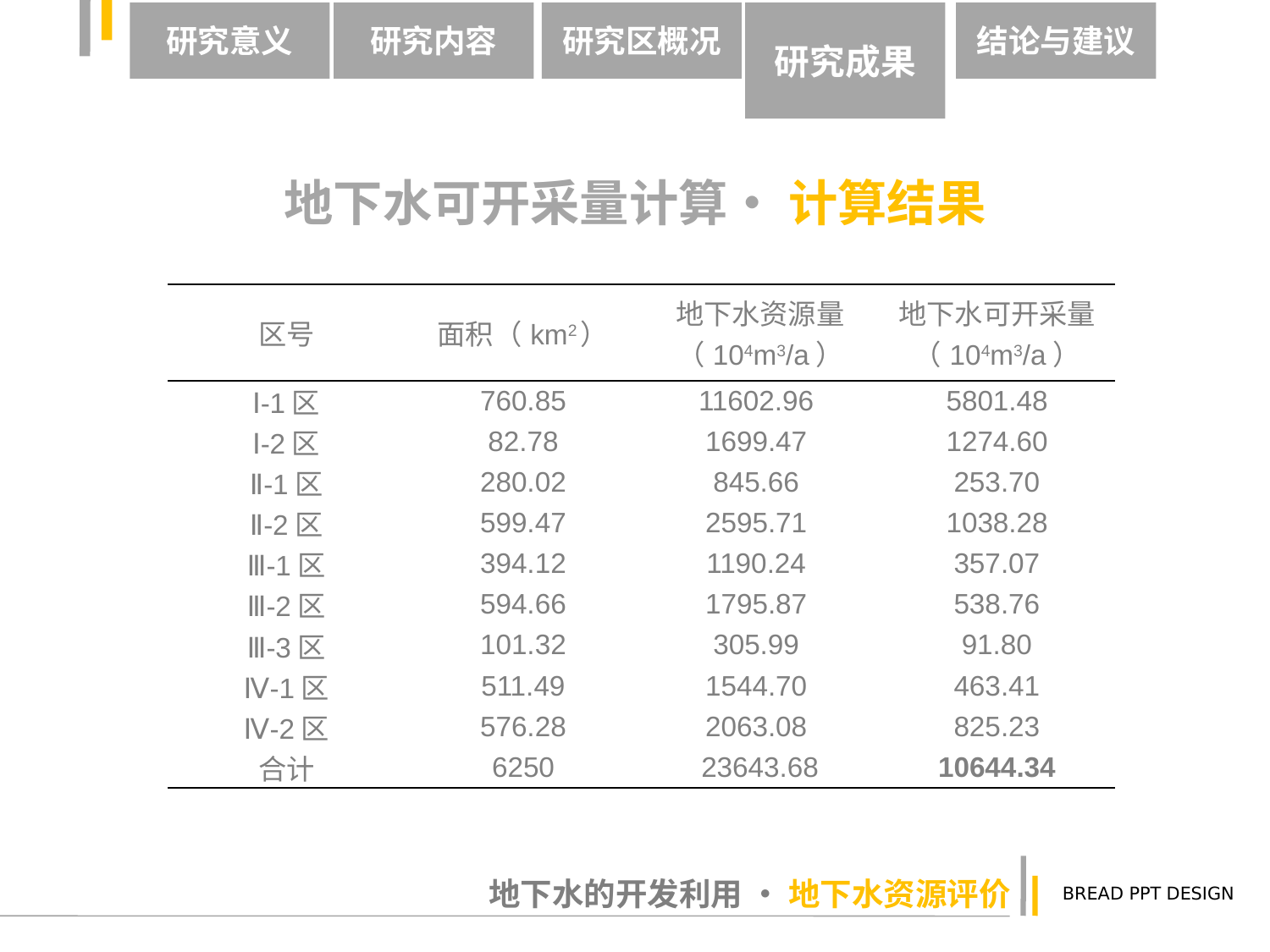

研究意义
研究内容
研究区概况
研究成果
结论与建议
# 地下水可开采量计算• 计算结果
| 区号 | 面积（km2） | 地下水资源量（104m3/a） | 地下水可开采量（104m3/a） |
| --- | --- | --- | --- |
| Ⅰ-1区 | 760.85 | 11602.96 | 5801.48 |
| Ⅰ-2区 | 82.78 | 1699.47 | 1274.60 |
| Ⅱ-1区 | 280.02 | 845.66 | 253.70 |
| Ⅱ-2区 | 599.47 | 2595.71 | 1038.28 |
| Ⅲ-1区 | 394.12 | 1190.24 | 357.07 |
| Ⅲ-2区 | 594.66 | 1795.87 | 538.76 |
| Ⅲ-3区 | 101.32 | 305.99 | 91.80 |
| Ⅳ-1区 | 511.49 | 1544.70 | 463.41 |
| Ⅳ-2区 | 576.28 | 2063.08 | 825.23 |
| 合计 | 6250 | 23643.68 | 10644.34 |
地下水的开发利用 • 地下水资源评价